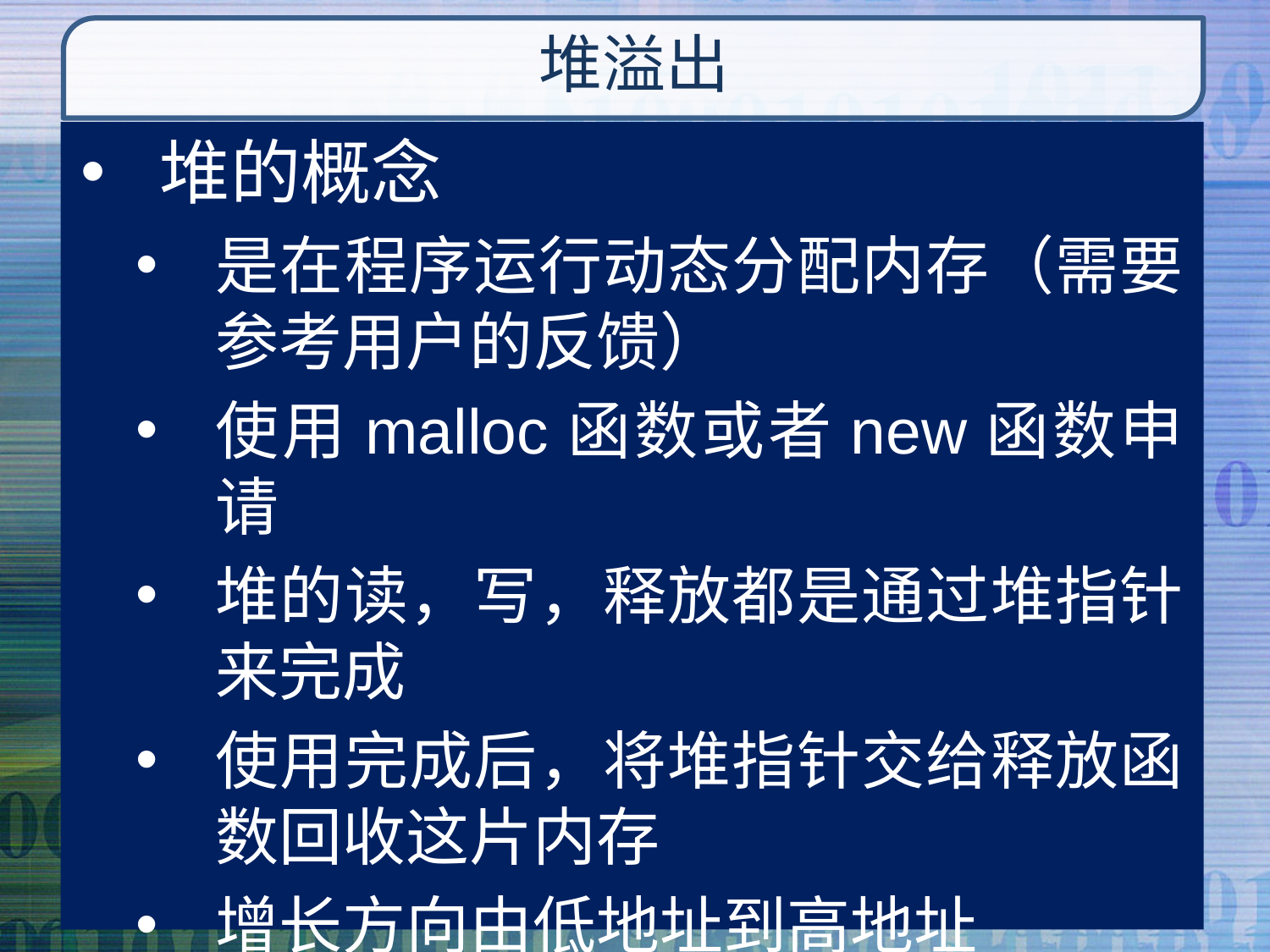

# 堆溢出
堆的概念
是在程序运行动态分配内存（需要参考用户的反馈）
使用malloc函数或者new函数申请
堆的读，写，释放都是通过堆指针来完成
使用完成后，将堆指针交给释放函数回收这片内存
增长方向由低地址到高地址